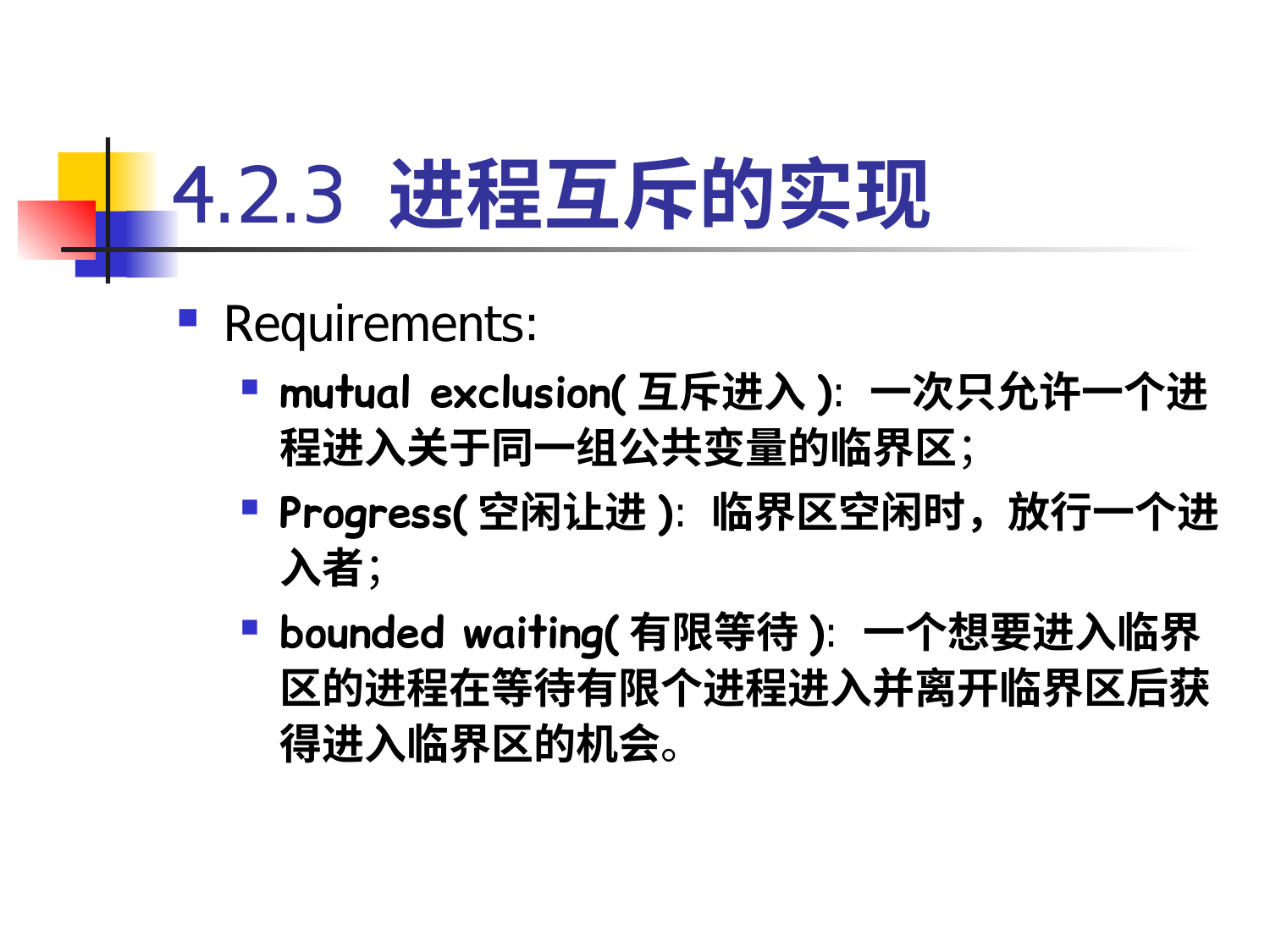

# 4.2.3 进程互斥的实现
Requirements:
mutual exclusion(互斥进入): 一次只允许一个进程进入关于同一组公共变量的临界区；
Progress(空闲让进): 临界区空闲时，放行一个进入者；
bounded waiting(有限等待): 一个想要进入临界区的进程在等待有限个进程进入并离开临界区后获得进入临界区的机会。